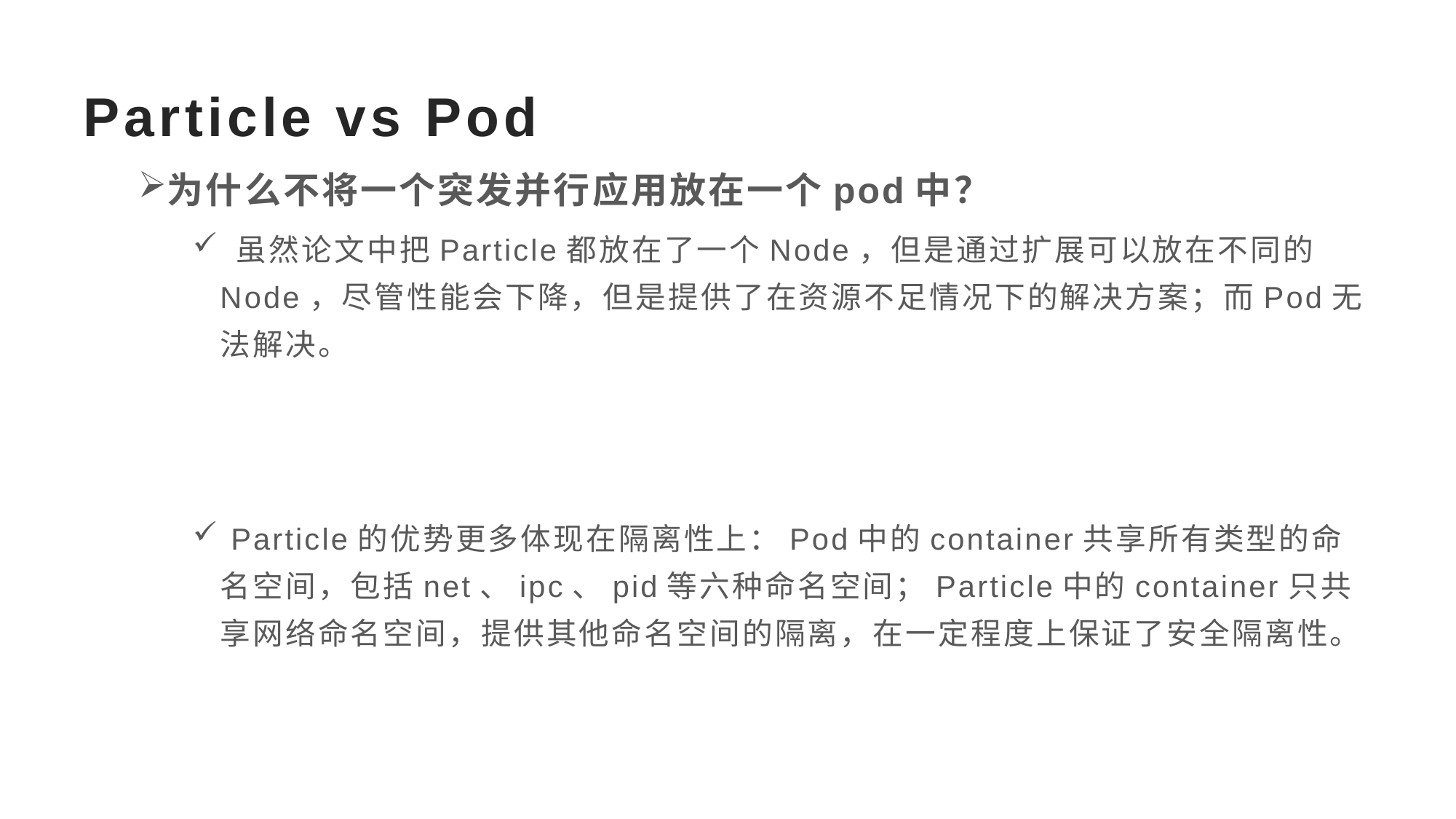

# Particle vs Pod
为什么不将一个突发并行应用放在一个pod中？
 虽然论文中把Particle都放在了一个Node，但是通过扩展可以放在不同的Node，尽管性能会下降，但是提供了在资源不足情况下的解决方案；而Pod无法解决。

 Particle的优势更多体现在隔离性上：Pod中的container共享所有类型的命名空间，包括net、ipc、pid等六种命名空间；Particle中的container只共享网络命名空间，提供其他命名空间的隔离，在一定程度上保证了安全隔离性。